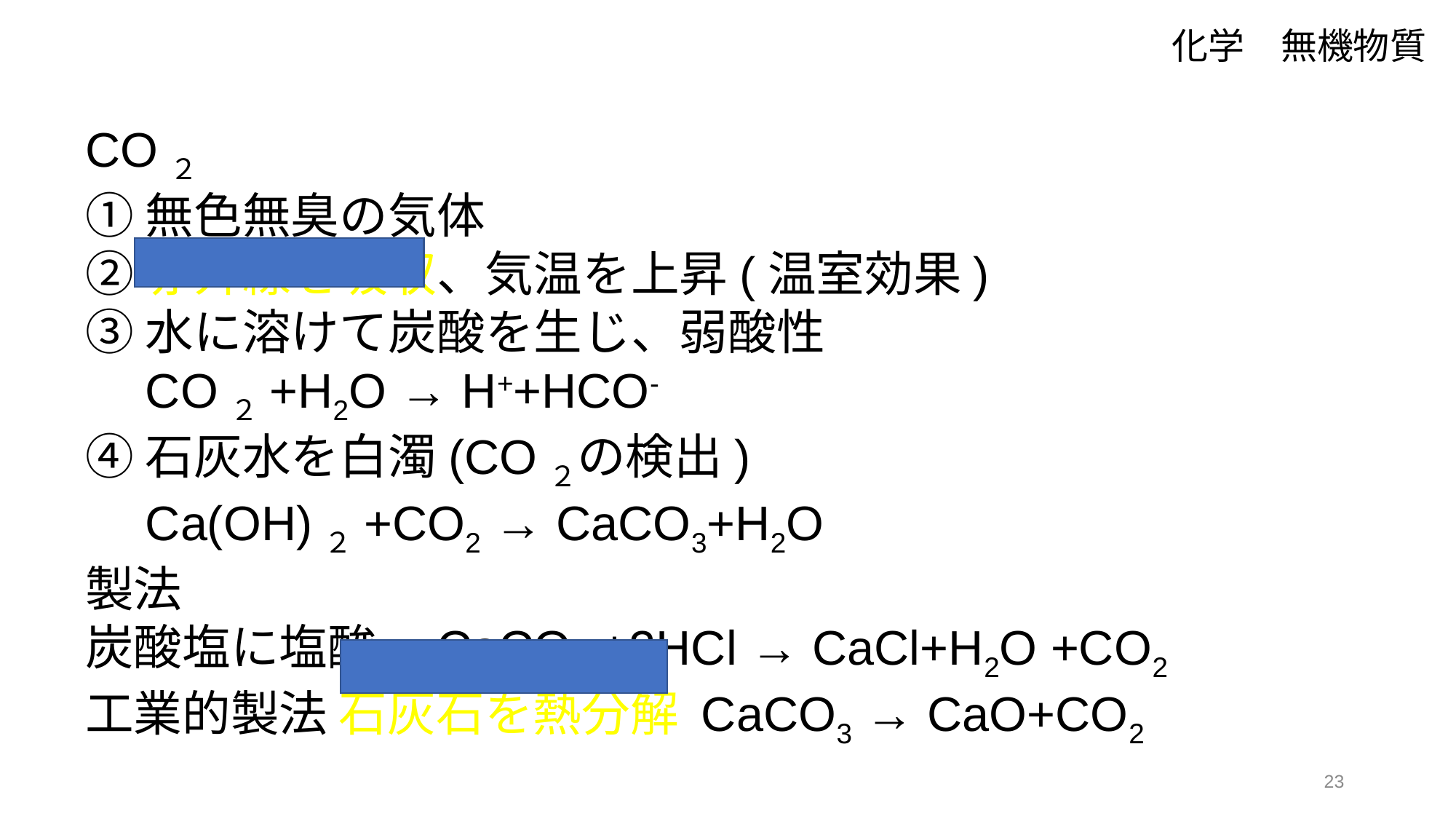

化学　無機物質
CO２
①無色無臭の気体
②赤外線を吸収、気温を上昇(温室効果)
③水に溶けて炭酸を生じ、弱酸性
　CO２+H2O → H++HCO-
➃石灰水を白濁(CO２の検出)
　Ca(OH)２+CO2 → CaCO3+H2O
製法
炭酸塩に塩酸　CaCO3 +2HCl → CaCl+H2O +CO2
工業的製法 石灰石を熱分解 CaCO3 → CaO+CO2

23